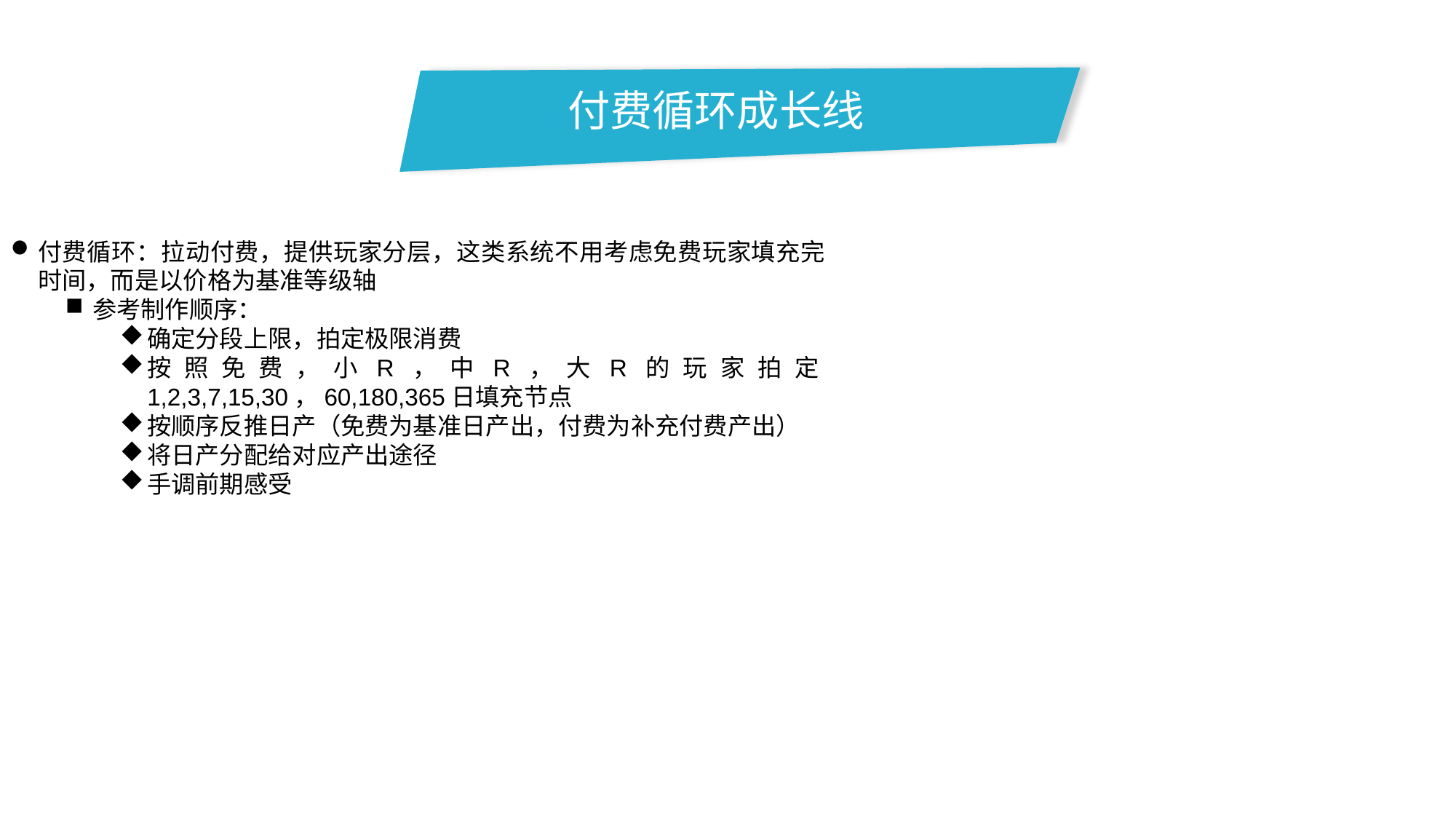

付费循环成长线
付费循环：拉动付费，提供玩家分层，这类系统不用考虑免费玩家填充完时间，而是以价格为基准等级轴
参考制作顺序：
确定分段上限，拍定极限消费
按照免费，小R，中R，大R的玩家拍定1,2,3,7,15,30，60,180,365日填充节点
按顺序反推日产（免费为基准日产出，付费为补充付费产出）
将日产分配给对应产出途径
手调前期感受